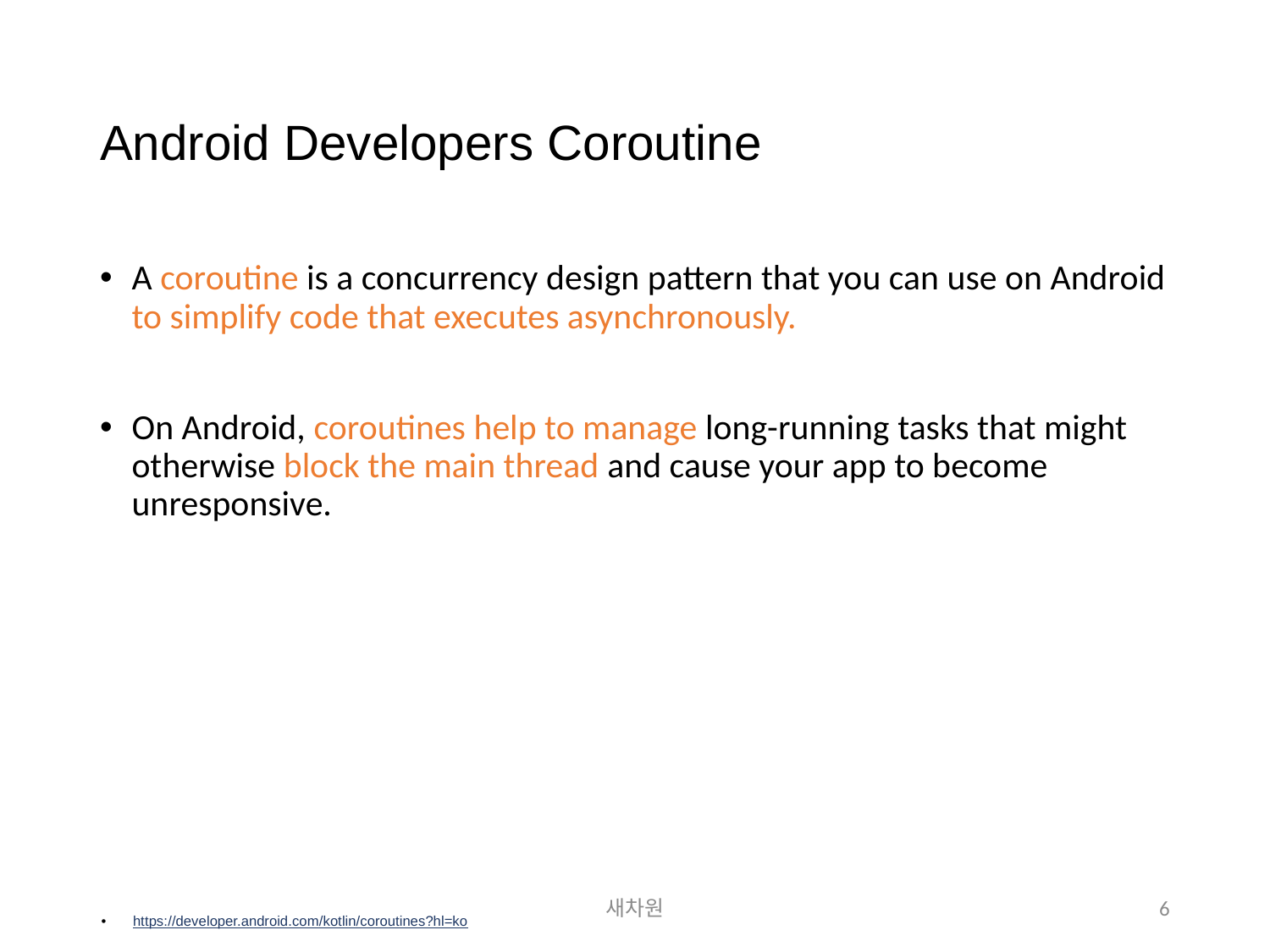

Android Developers Coroutine
A coroutine is a concurrency design pattern that you can use on Android to simplify code that executes asynchronously.

On Android, coroutines help to manage long-running tasks that might otherwise block the main thread and cause your app to become unresponsive.
https://developer.android.com/kotlin/coroutines?hl=ko
새차원
6